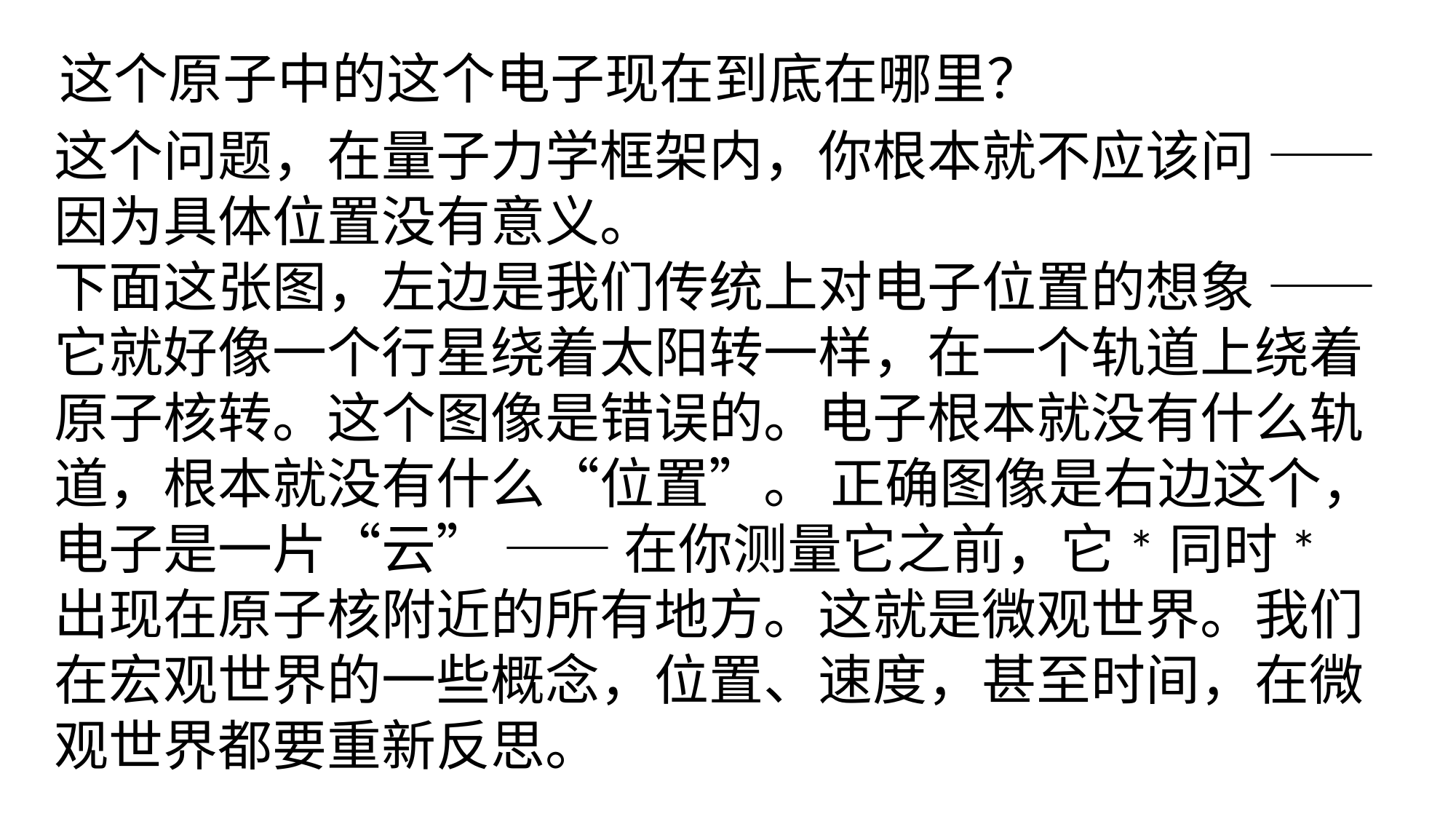

这个原子中的这个电子现在到底在哪里？
这个问题，在量子力学框架内，你根本就不应该问 —— 因为具体位置没有意义。
下面这张图，左边是我们传统上对电子位置的想象 —— 它就好像一个行星绕着太阳转一样，在一个轨道上绕着原子核转。这个图像是错误的。电子根本就没有什么轨道，根本就没有什么“位置”。 正确图像是右边这个，电子是一片“云” —— 在你测量它之前，它*同时*出现在原子核附近的所有地方。这就是微观世界。我们在宏观世界的一些概念，位置、速度，甚至时间，在微观世界都要重新反思。